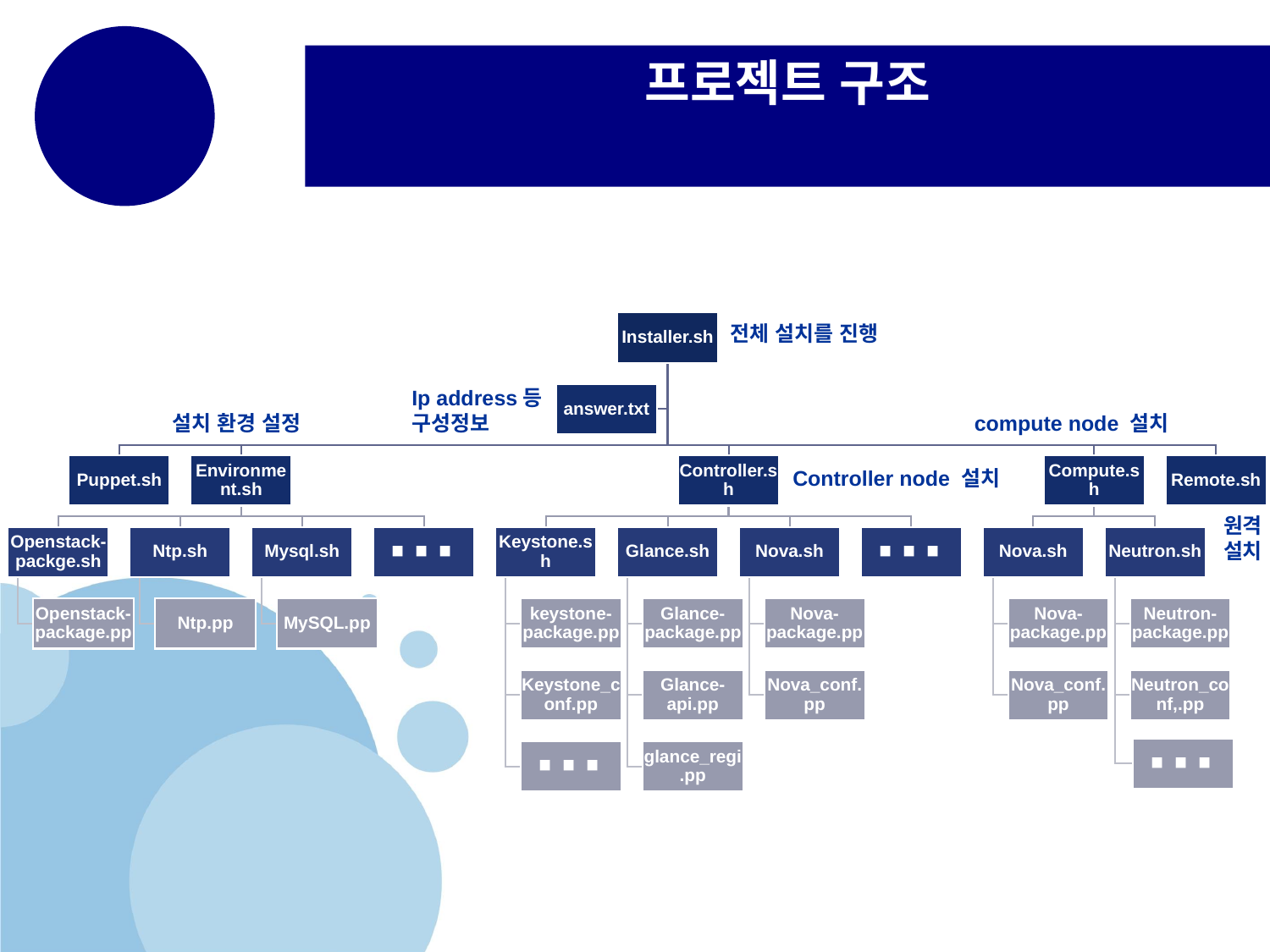

# 프로젝트 구조
Installer.sh
Puppet.sh
Environment.sh
Openstack-packge.sh
Openstack-package.pp
Ntp.sh
Ntp.pp
Mysql.sh
MySQL.pp
···
Controller.sh
Keystone.sh
keystone-package.pp
Keystone_conf.pp
···
Glance.sh
Glance-package.pp
Glance-api.pp
glance_regi.pp
Nova.sh
Nova-package.pp
Nova_conf.pp
···
Compute.sh
Nova.sh
Nova-package.pp
Nova_conf.pp
Neutron.sh
Neutron-package.pp
Neutron_conf,.pp
···
Remote.sh
answer.txt
전체 설치를 진행
Ip address등 구성정보
설치 환경 설정
compute node 설치
Controller node 설치
원격
설치